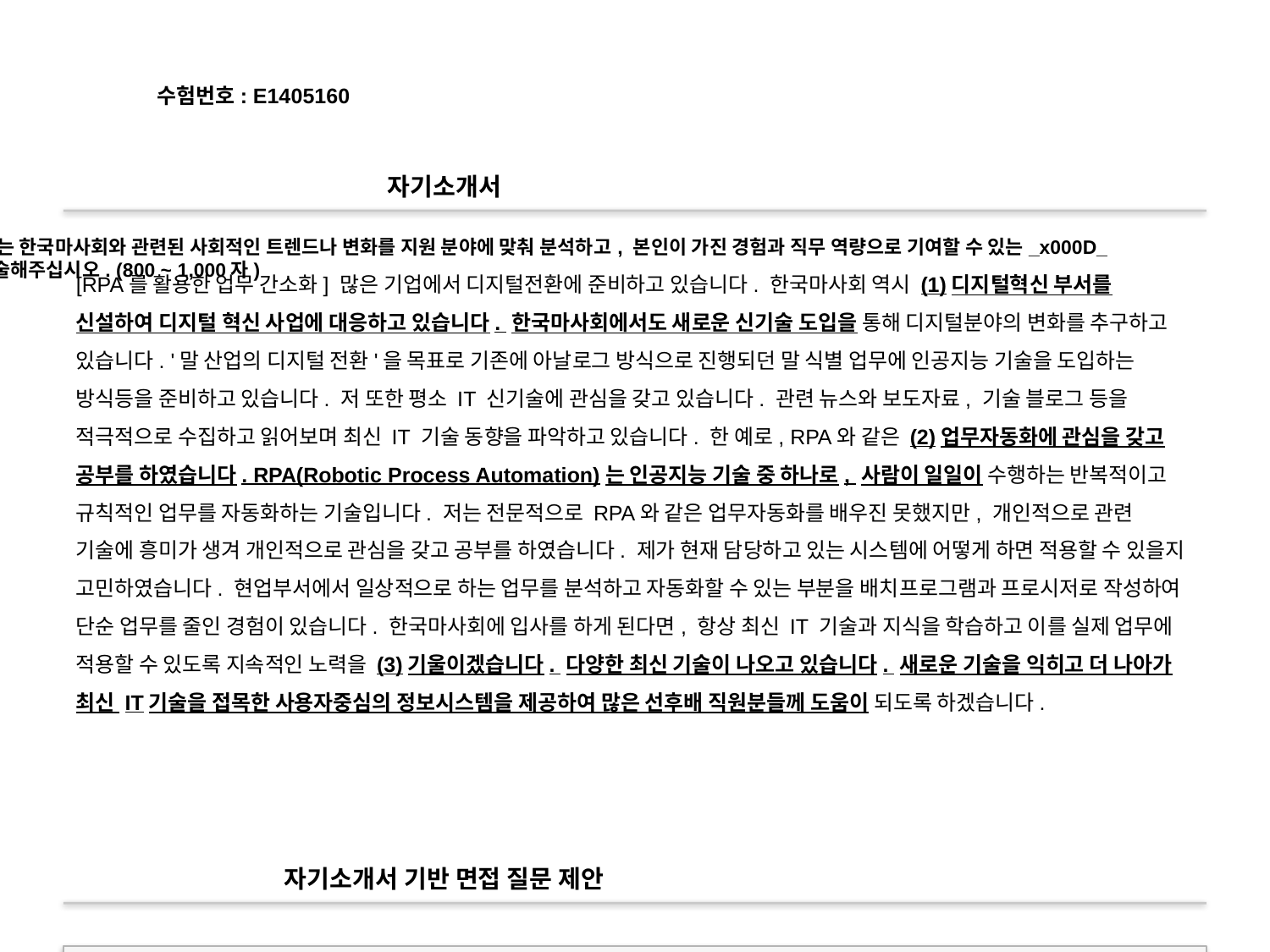

수험번호: E1405160
#

자기소개서

본인이 최근 관심을 갖고 있는 한국마사회와 관련된 사회적인 트렌드나 변화를 지원 분야에 맞춰 분석하고, 본인이 가진 경험과 직무 역량으로 기여할 수 있는_x000D_
바가 무엇인지 자세하게 기술해주십시오. (800 ~ 1,000자)

[RPA를 활용한 업무 간소화] 많은 기업에서 디지털전환에 준비하고 있습니다. 한국마사회 역시 (1)디지털혁신 부서를 신설하여 디지털 혁신 사업에 대응하고 있습니다. 한국마사회에서도 새로운 신기술 도입을 통해 디지털분야의 변화를 추구하고 있습니다. '말 산업의 디지털 전환'을 목표로 기존에 아날로그 방식으로 진행되던 말 식별 업무에 인공지능 기술을 도입하는 방식등을 준비하고 있습니다. 저 또한 평소 IT 신기술에 관심을 갖고 있습니다. 관련 뉴스와 보도자료, 기술 블로그 등을 적극적으로 수집하고 읽어보며 최신 IT 기술 동향을 파악하고 있습니다. 한 예로, RPA와 같은 (2)업무자동화에 관심을 갖고 공부를 하였습니다. RPA(Robotic Process Automation)는 인공지능 기술 중 하나로, 사람이 일일이 수행하는 반복적이고 규칙적인 업무를 자동화하는 기술입니다. 저는 전문적으로 RPA와 같은 업무자동화를 배우진 못했지만, 개인적으로 관련 기술에 흥미가 생겨 개인적으로 관심을 갖고 공부를 하였습니다. 제가 현재 담당하고 있는 시스템에 어떻게 하면 적용할 수 있을지 고민하였습니다. 현업부서에서 일상적으로 하는 업무를 분석하고 자동화할 수 있는 부분을 배치프로그램과 프로시저로 작성하여 단순 업무를 줄인 경험이 있습니다. 한국마사회에 입사를 하게 된다면, 항상 최신 IT 기술과 지식을 학습하고 이를 실제 업무에 적용할 수 있도록 지속적인 노력을 (3)기울이겠습니다. 다양한 최신 기술이 나오고 있습니다. 새로운 기술을 익히고 더 나아가 최신 IT기술을 접목한 사용자중심의 정보시스템을 제공하여 많은 선후배 직원분들께 도움이 되도록 하겠습니다.

자기소개서 기반 면접 질문 제안

(1) 한국마사회에서 디지털 혁신 사업에 어떻게 기여할 계획인가요?
(2) RPA와 같은 업무자동화를 배우는 과정에서 직면한 어려움은 무엇이었나요?
(3) 사용자중심의 정보시스템 제공에 대한 구체적인 아이디어가 있나요?